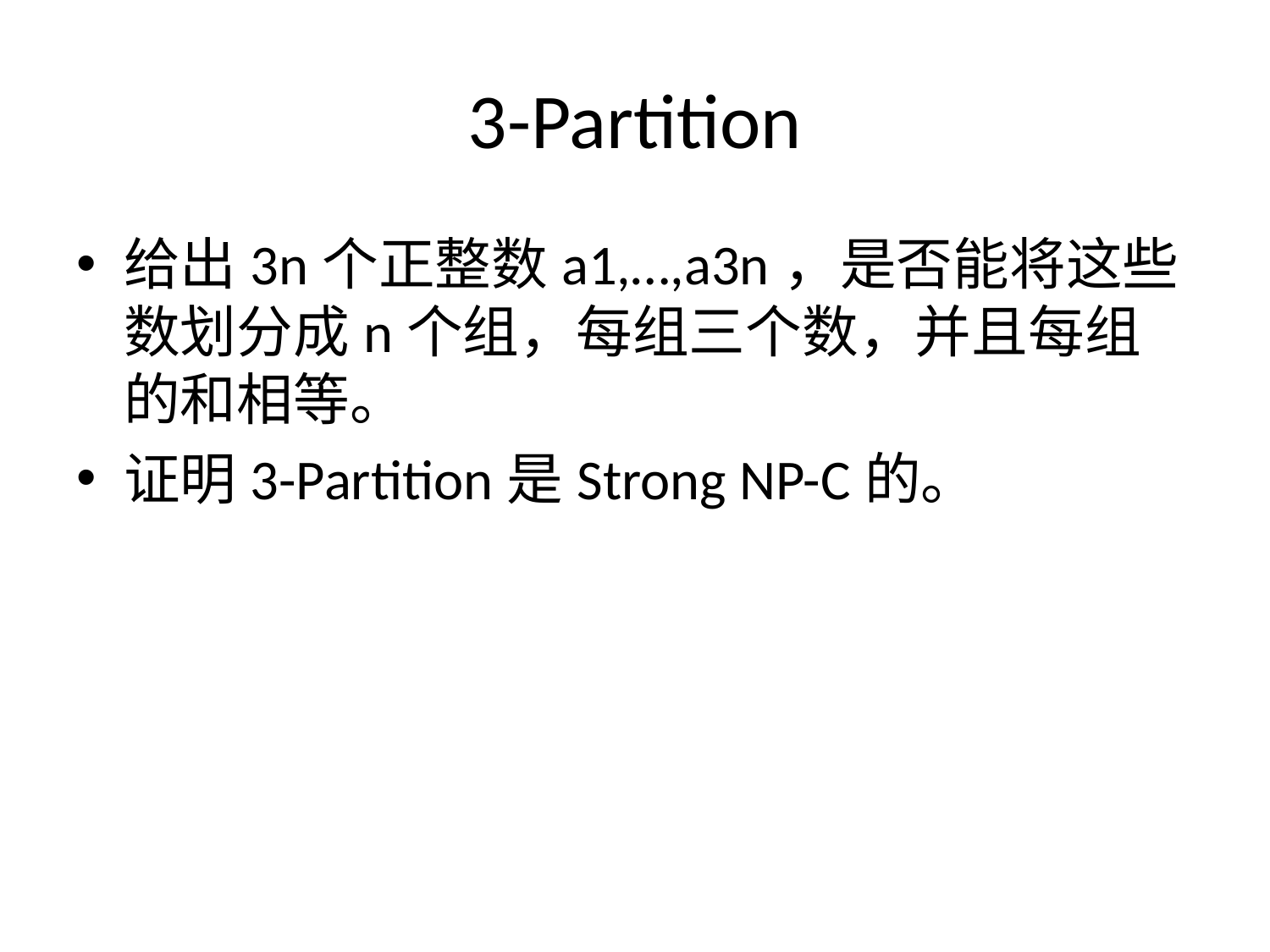

# 3-Partition
给出3n个正整数a1,…,a3n，是否能将这些数划分成n个组，每组三个数，并且每组的和相等。
证明3-Partition是Strong NP-C的。